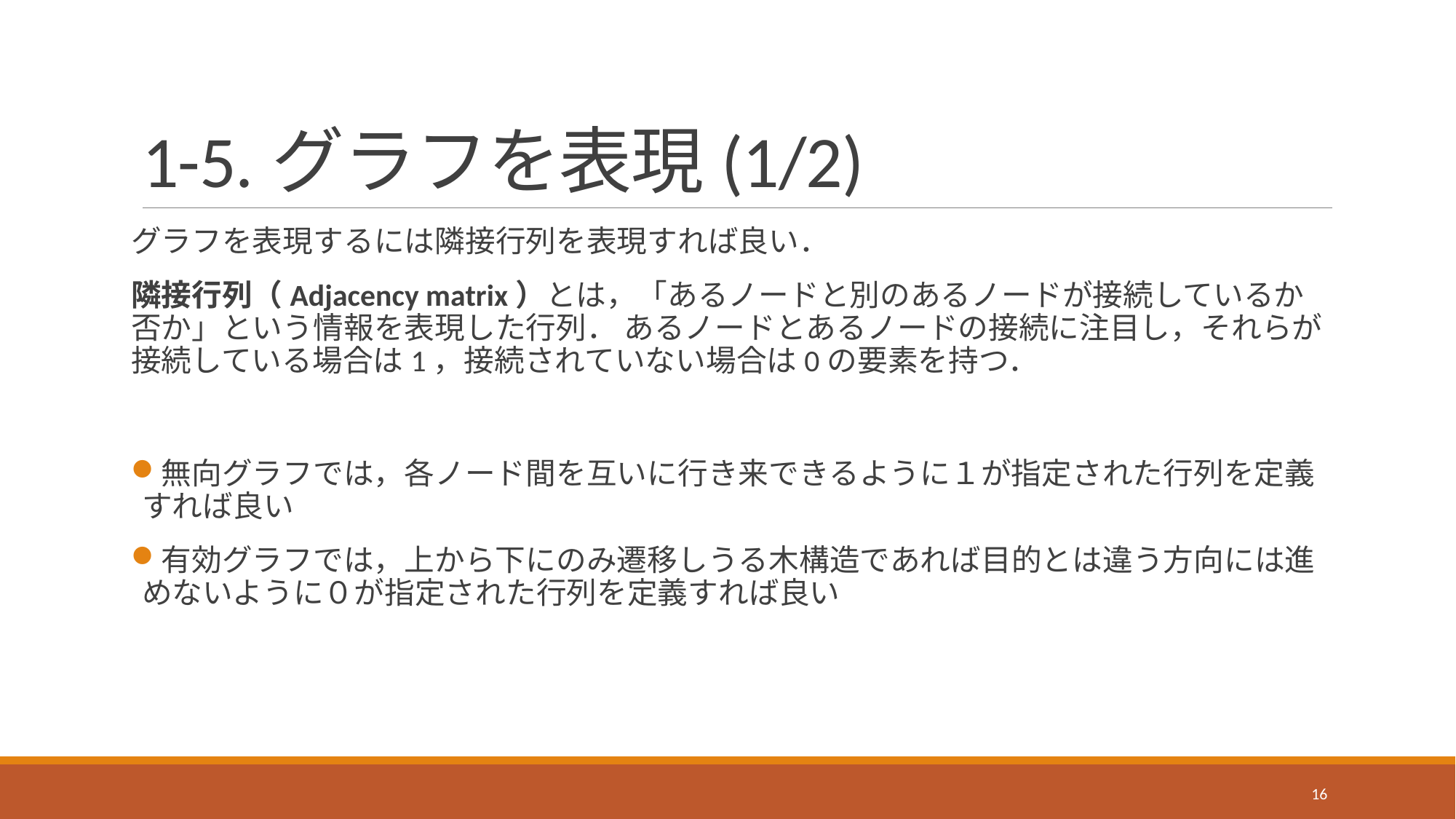

# 1-5.グラフを表現(1/2)
グラフを表現するには隣接行列を表現すれば良い．
隣接行列（Adjacency matrix）とは，「あるノードと別のあるノードが接続しているか否か」という情報を表現した行列． あるノードとあるノードの接続に注目し，それらが接続している場合は1，接続されていない場合は0の要素を持つ．
無向グラフでは，各ノード間を互いに行き来できるように１が指定された行列を定義すれば良い
有効グラフでは，上から下にのみ遷移しうる木構造であれば目的とは違う方向には進めないように０が指定された行列を定義すれば良い
16